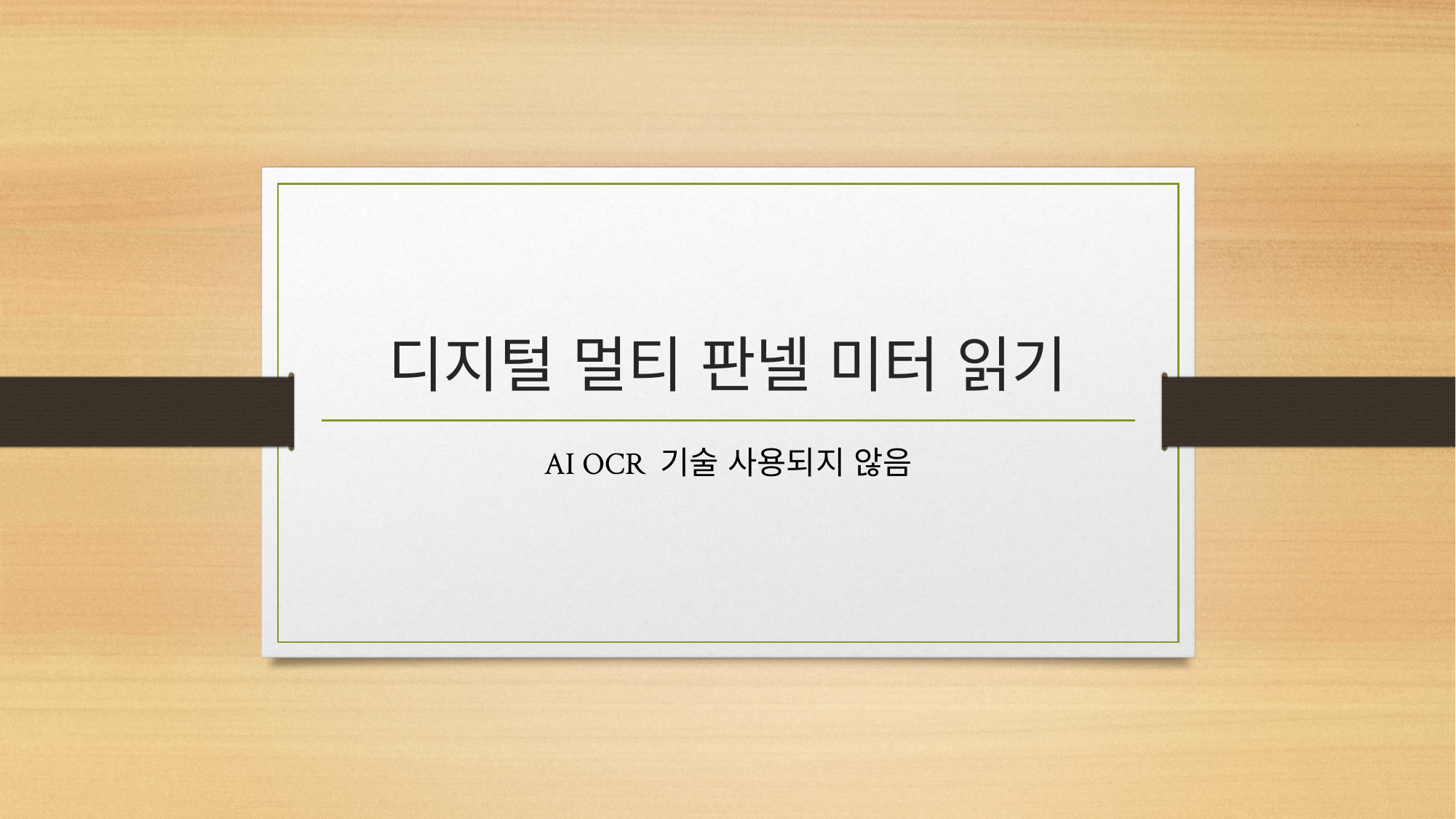

# 디지털 멀티 판넬 미터 읽기
AI OCR 기술 사용되지 않음